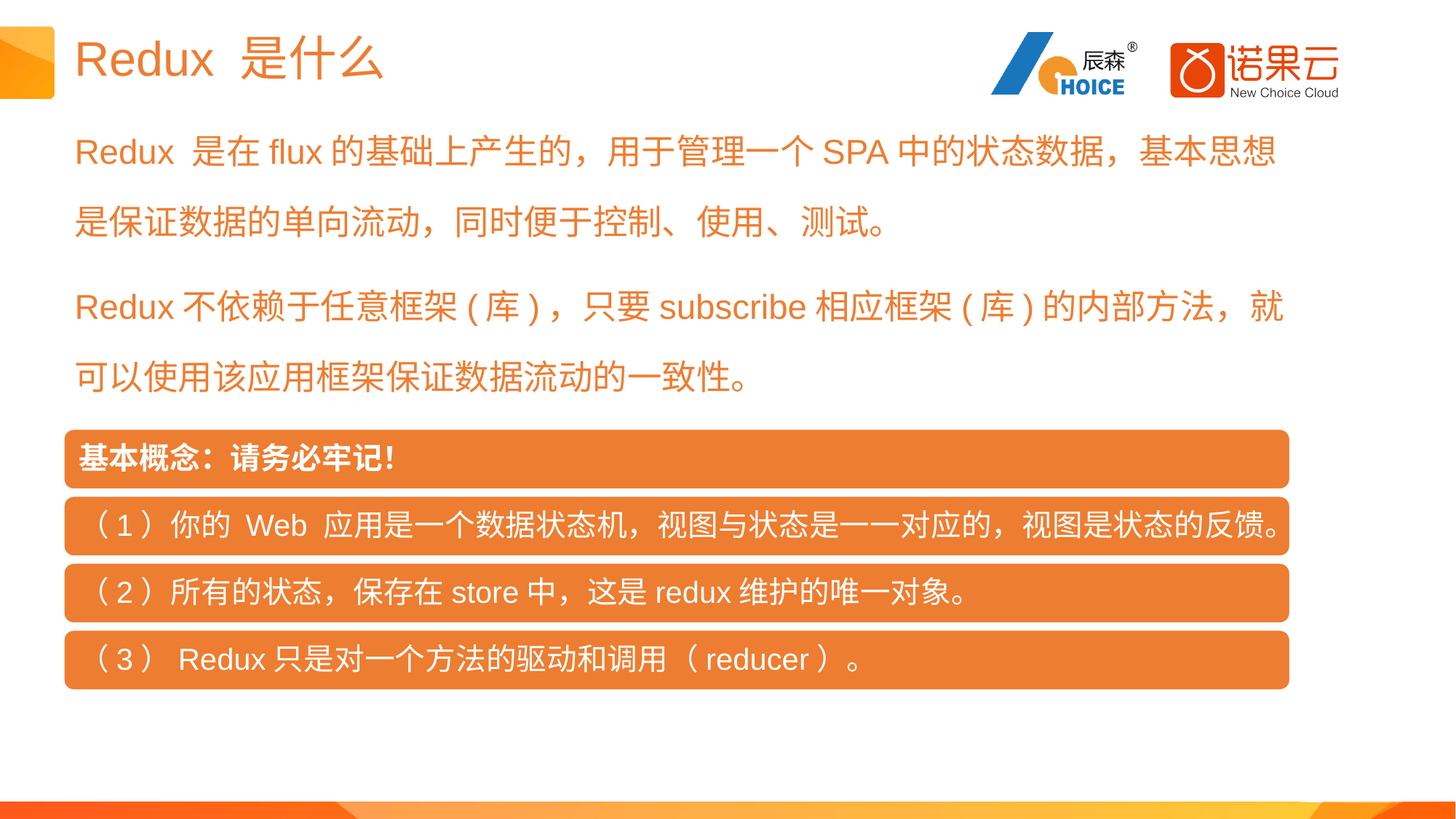

# Redux 是什么
Redux 是在flux的基础上产生的，用于管理一个SPA中的状态数据，基本思想是保证数据的单向流动，同时便于控制、使用、测试。
Redux不依赖于任意框架(库)，只要subscribe相应框架(库)的内部方法，就可以使用该应用框架保证数据流动的一致性。
基本概念：请务必牢记！
（1）你的 Web 应用是一个数据状态机，视图与状态是一一对应的，视图是状态的反馈。
（2）所有的状态，保存在store中，这是redux维护的唯一对象。
（3）Redux只是对一个方法的驱动和调用（reducer）。